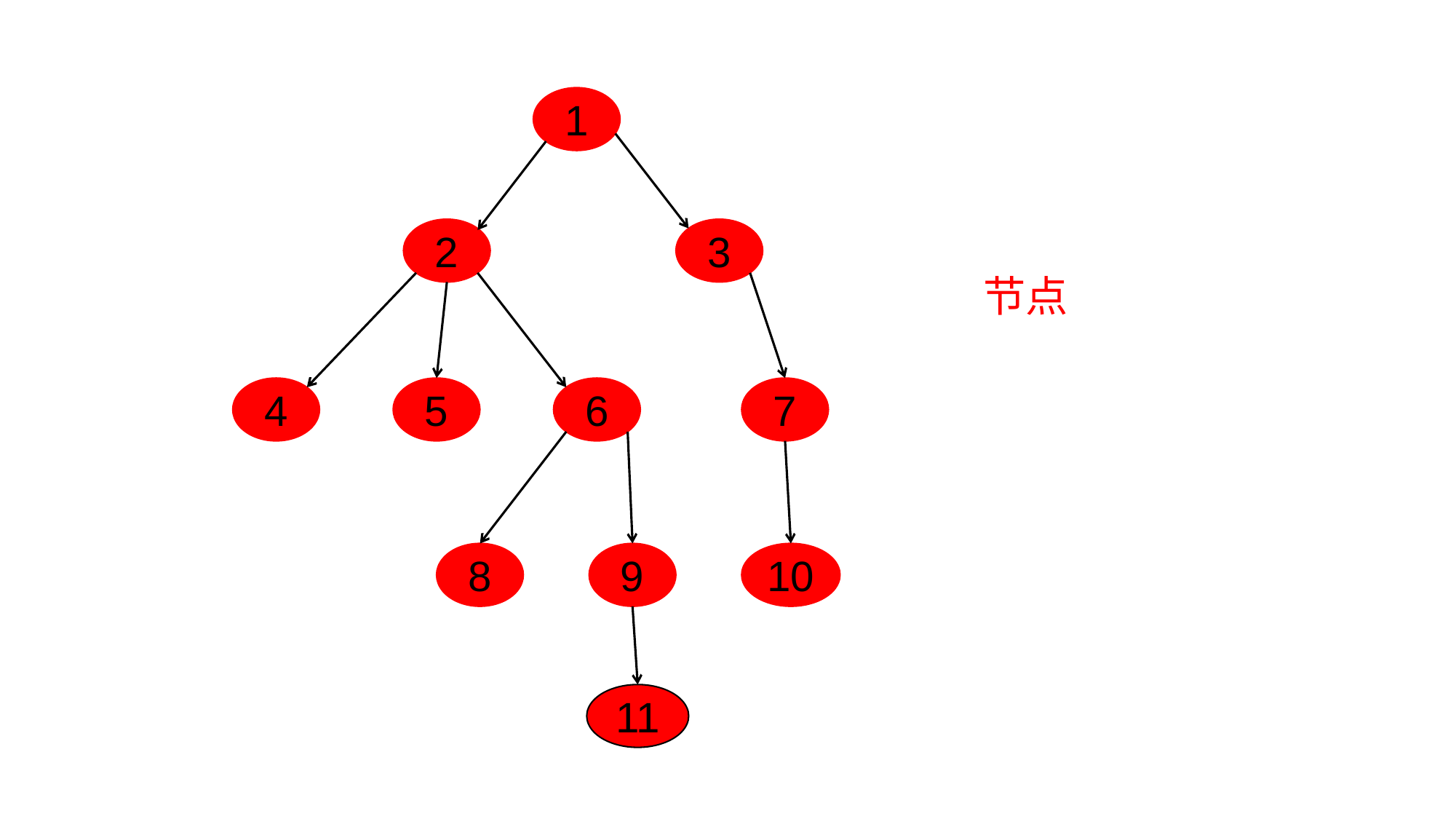

1
3
2
节点
4
5
6
7
8
9
10
11